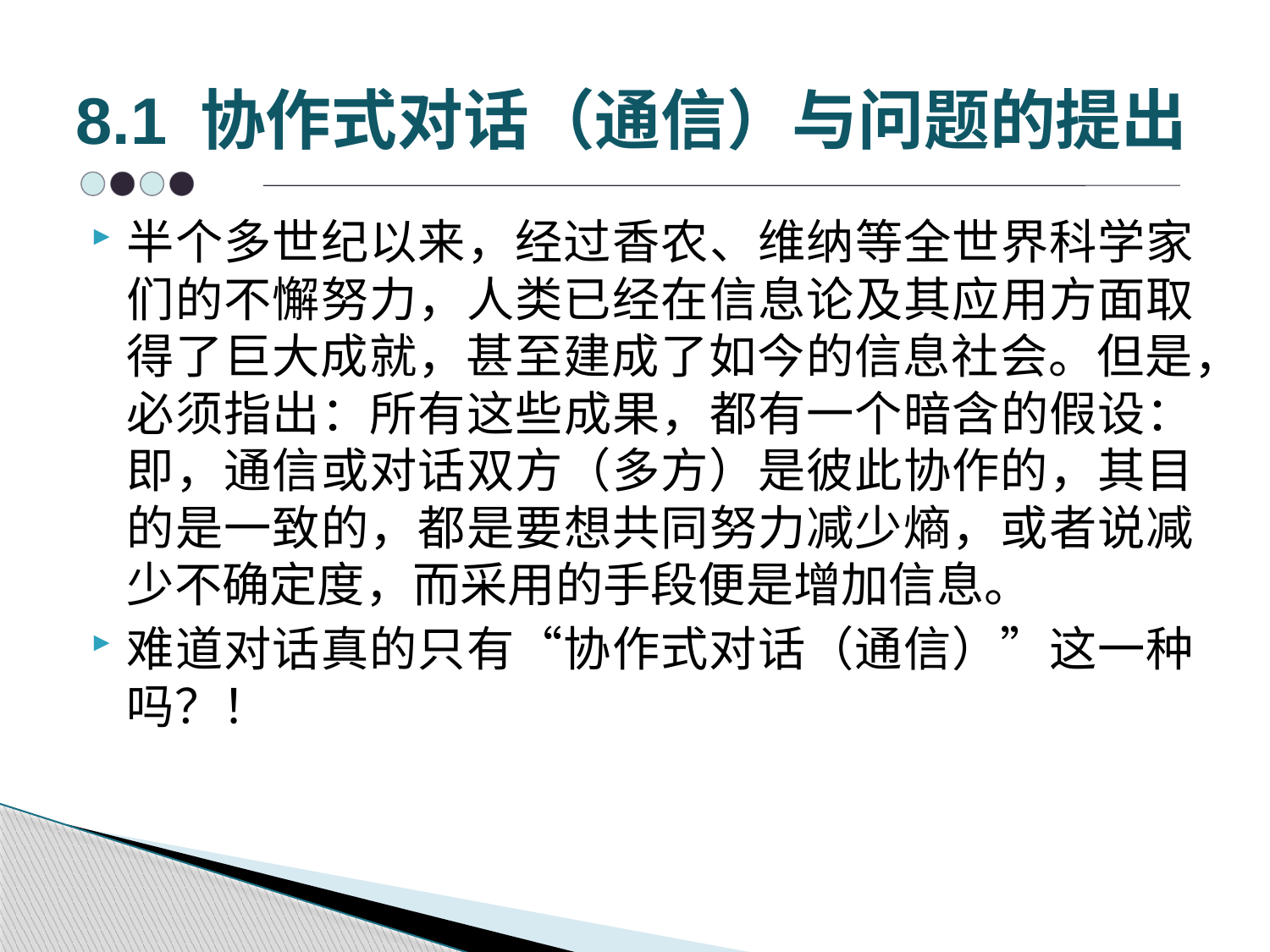

# 8.1 协作式对话（通信）与问题的提出

半个多世纪以来，经过香农、维纳等全世界科学家们的不懈努力，人类已经在信息论及其应用方面取得了巨大成就，甚至建成了如今的信息社会。但是，必须指出：所有这些成果，都有一个暗含的假设：即，通信或对话双方（多方）是彼此协作的，其目的是一致的，都是要想共同努力减少熵，或者说减少不确定度，而采用的手段便是增加信息。
难道对话真的只有“协作式对话（通信）”这一种吗？！